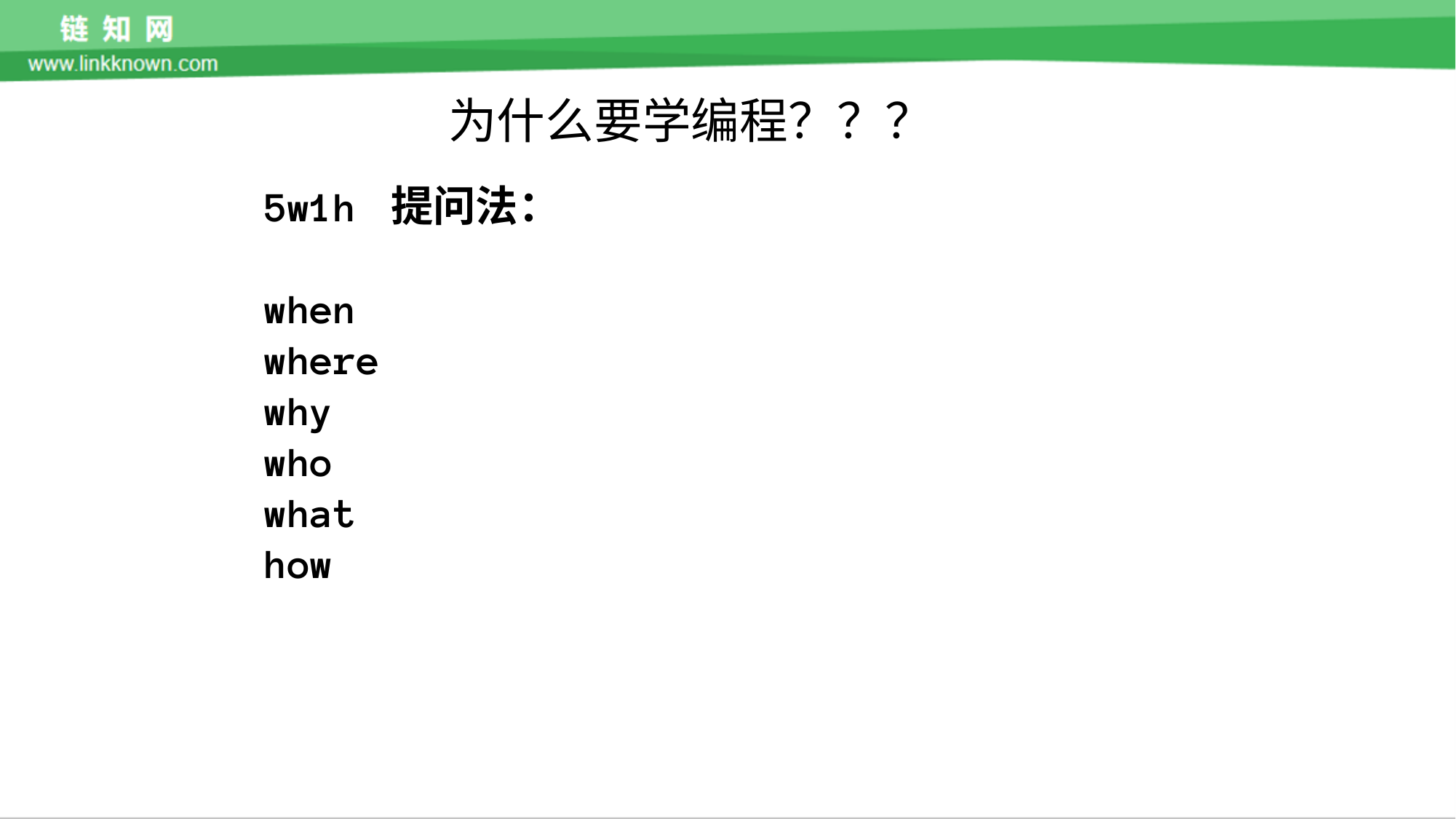

为什么要学编程？？？
5w1h 提问法：

when
where
why
who
what
how